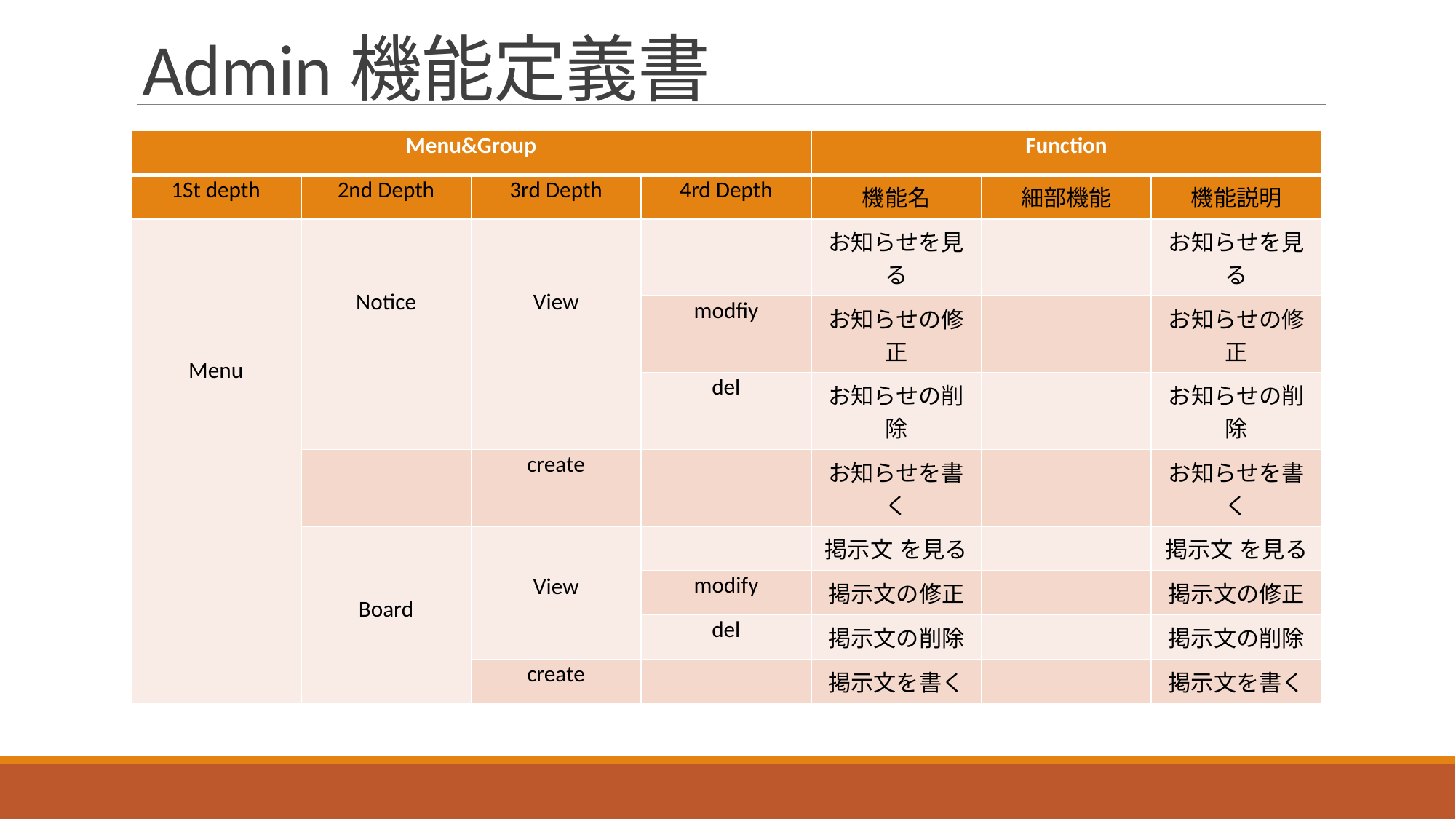

# Admin機能定義書
| Menu&Group |  |  |  | Function |  |  |
| --- | --- | --- | --- | --- | --- | --- |
| 1St depth | 2nd Depth | 3rd Depth | 4rd Depth | 機能名 | 細部機能 | 機能説明 |
| Menu | Notice | View |  | お知らせを見る |  | お知らせを見る |
|  |  |  | modfiy | お知らせの修正 |  | お知らせの修正 |
|  |  |  | del | お知らせの削除 |  | お知らせの削除 |
|  |  | create |  | お知らせを書く |  | お知らせを書く |
|  | Board | View |  | 掲示文 を見る |  | 掲示文 を見る |
|  |  |  | modify | 掲示文の修正 |  | 掲示文の修正 |
|  |  |  | del | 掲示文の削除 |  | 掲示文の削除 |
|  |  | create |  | 掲示文を書く |  | 掲示文を書く |